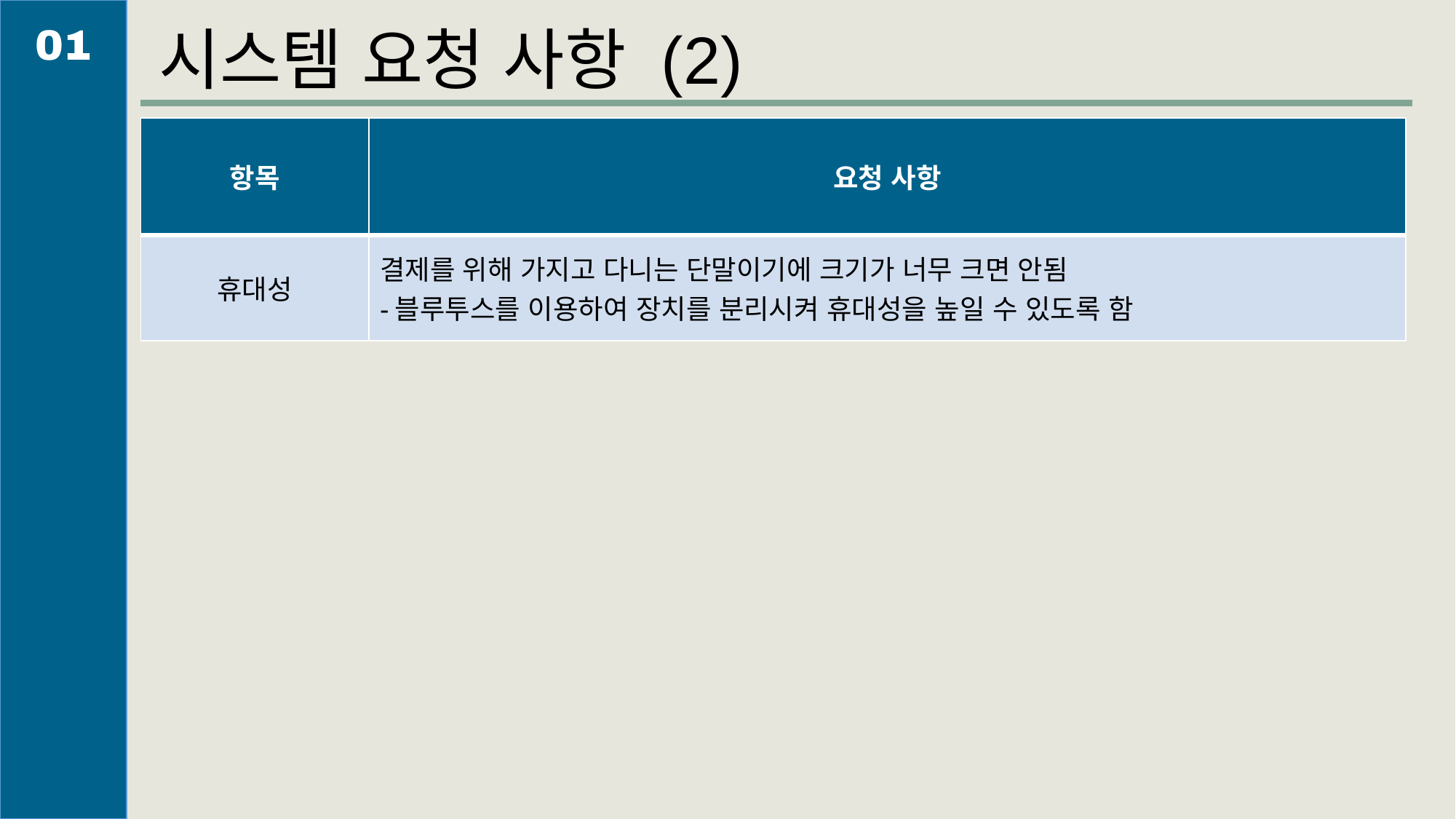

01
시스템 요청 사항 (2)
| 항목 | 요청 사항 |
| --- | --- |
| 휴대성 | 결제를 위해 가지고 다니는 단말이기에 크기가 너무 크면 안됨 -블루투스를 이용하여 장치를 분리시켜 휴대성을 높일 수 있도록 함 |